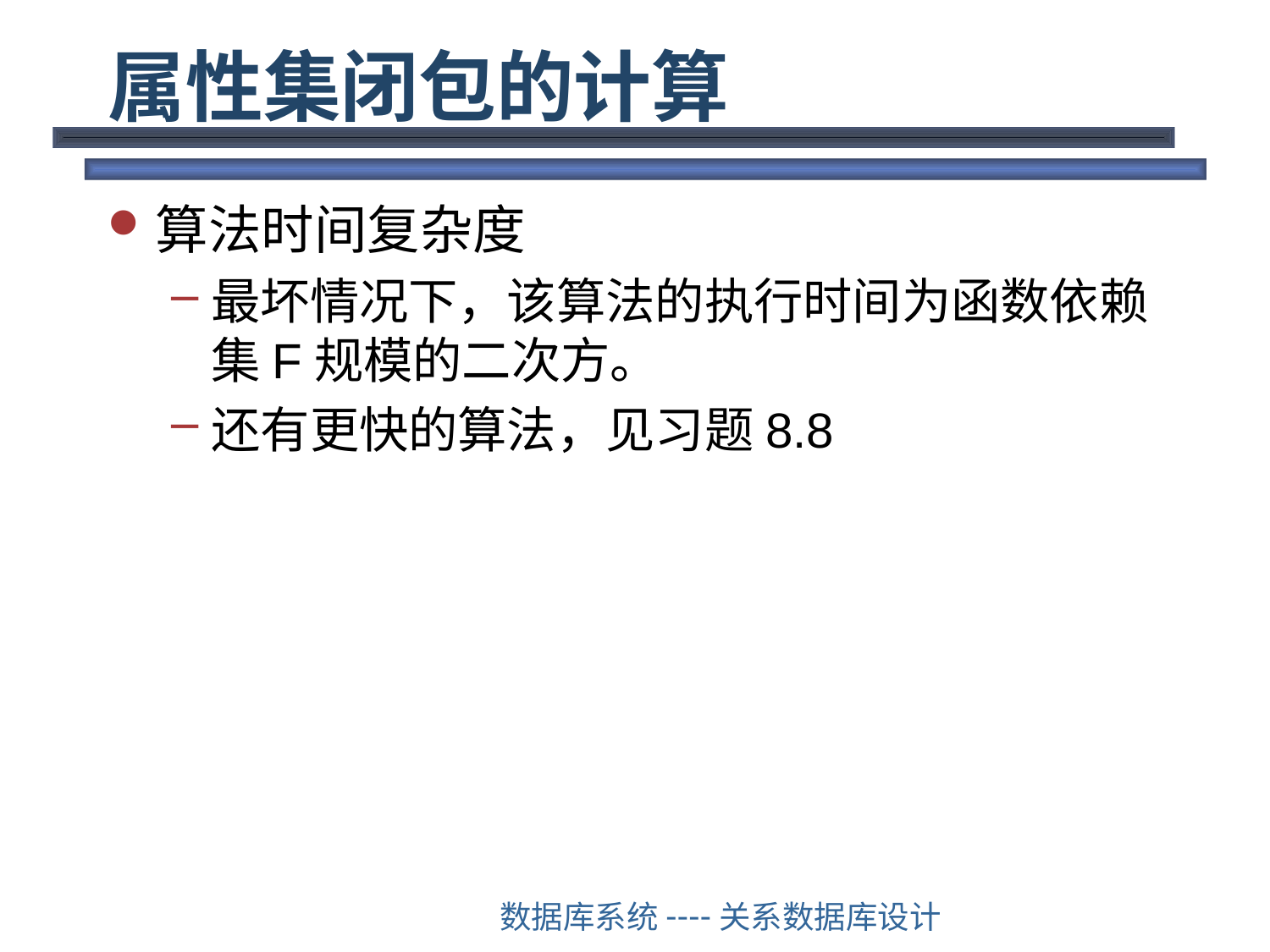

# 属性集闭包的计算
算法时间复杂度
最坏情况下，该算法的执行时间为函数依赖集F规模的二次方。
还有更快的算法，见习题8.8
数据库系统----关系数据库设计